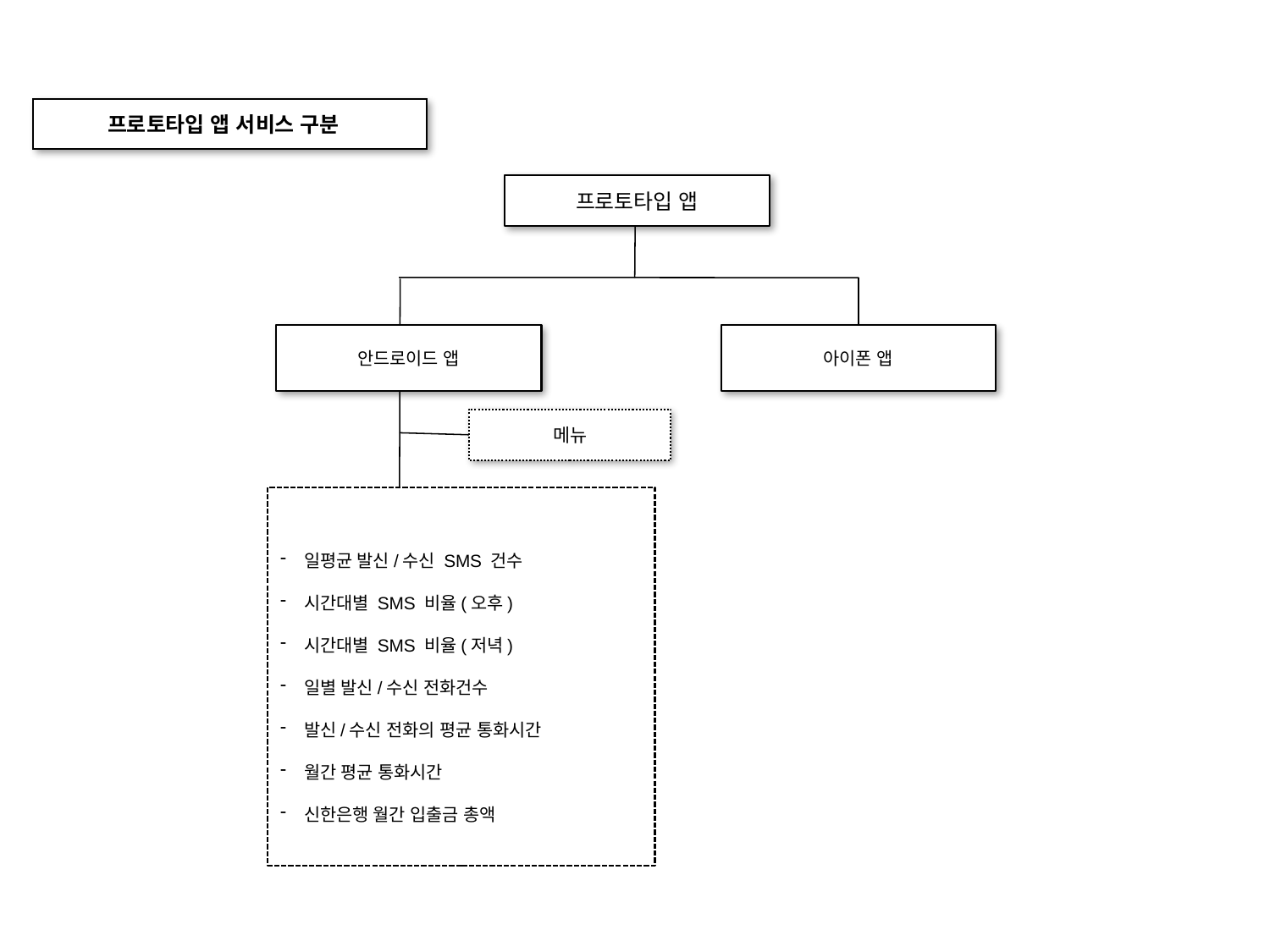

프로토타입 앱 서비스 구분
프로토타입 앱
안드로이드 앱
아이폰 앱
메뉴
일평균 발신/수신 SMS 건수
시간대별 SMS 비율(오후)
시간대별 SMS 비율(저녁)
일별 발신/수신 전화건수
발신/수신 전화의 평균 통화시간
월간 평균 통화시간
신한은행 월간 입출금 총액